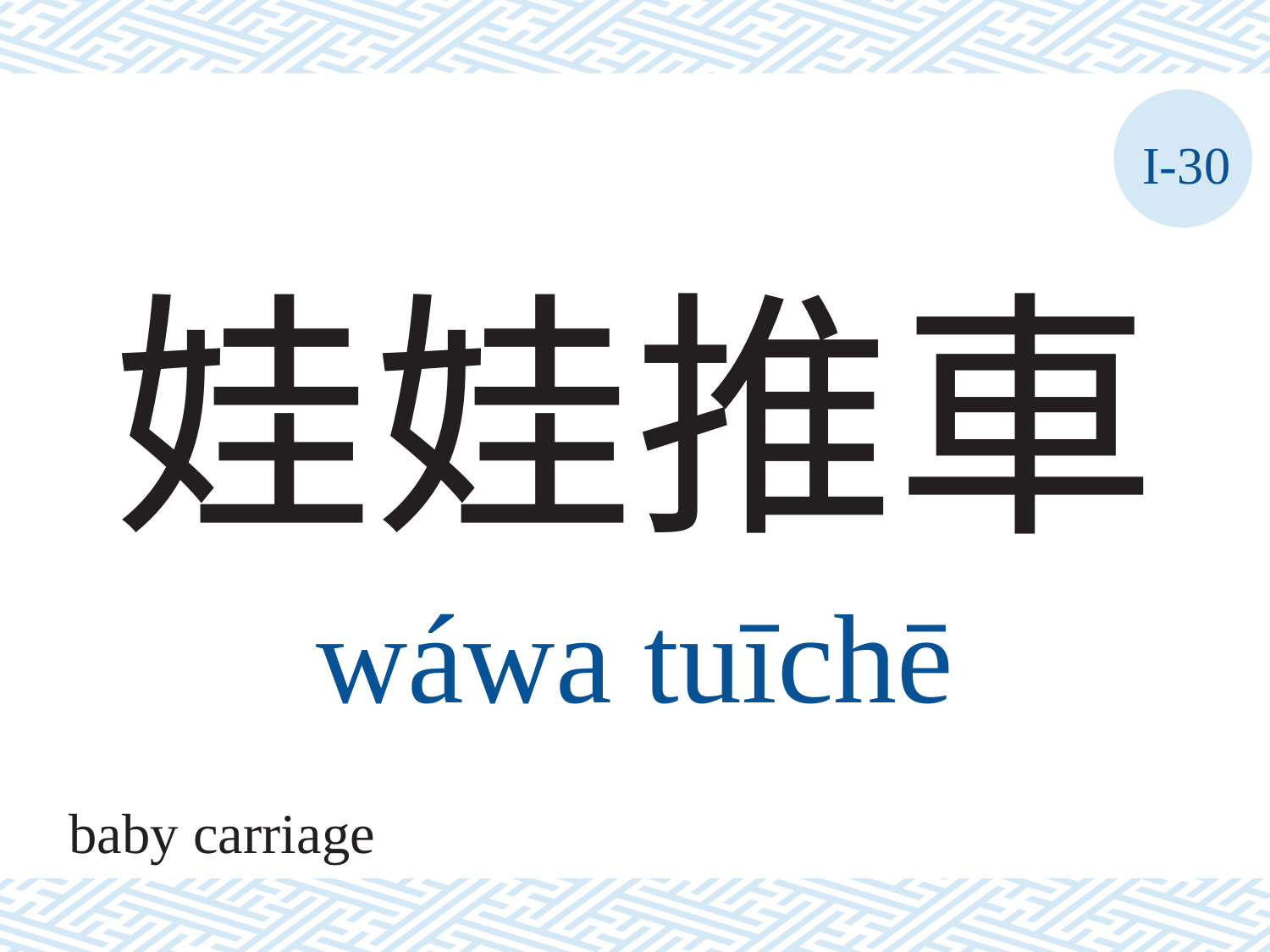

I-30
# 娃娃推車
wáwa	tuīchē
baby carriage